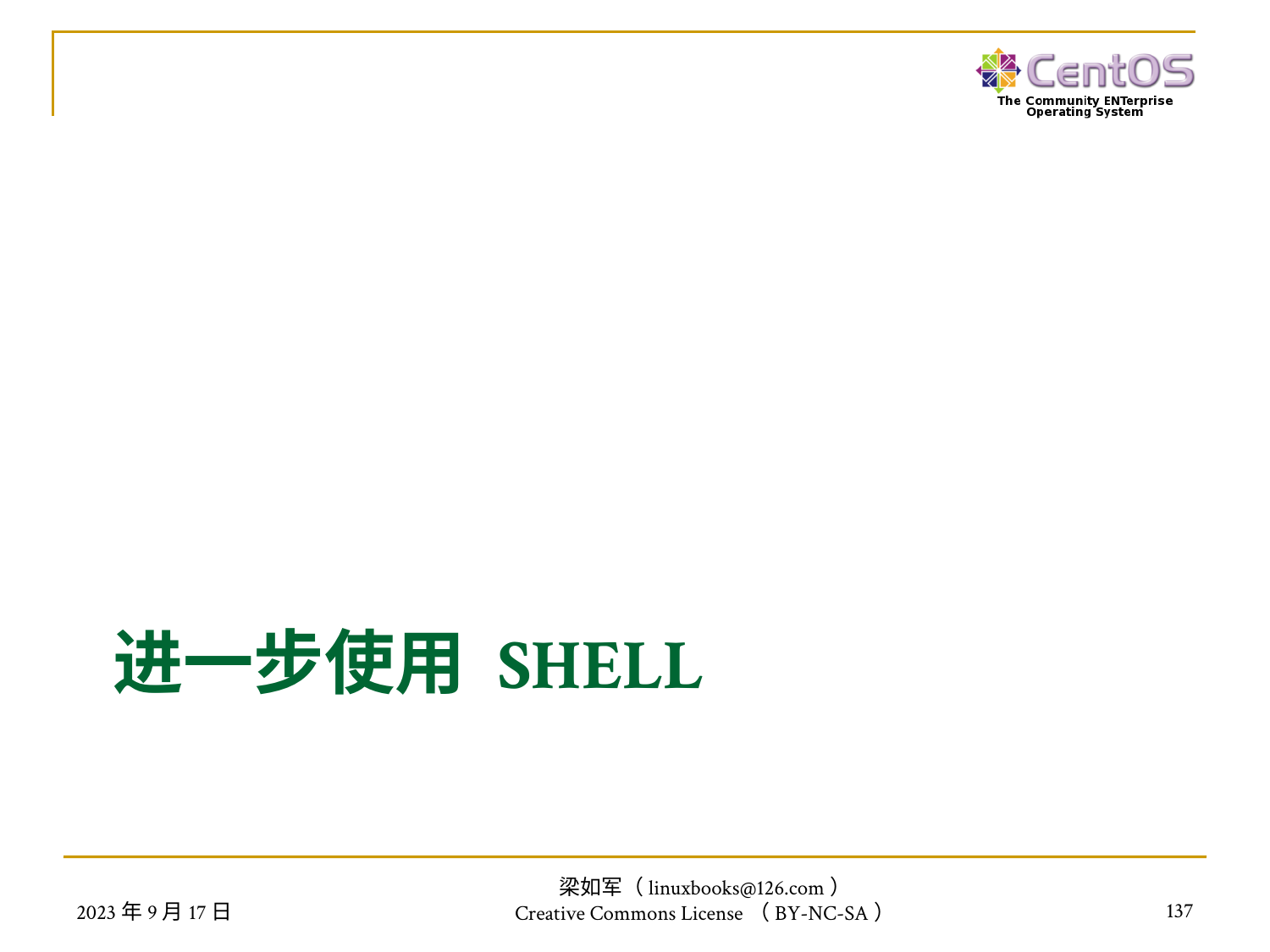

# 进一步使用 Shell
2023年9月17日
137
梁如军（linuxbooks@126.com）
Creative Commons License（BY-NC-SA）